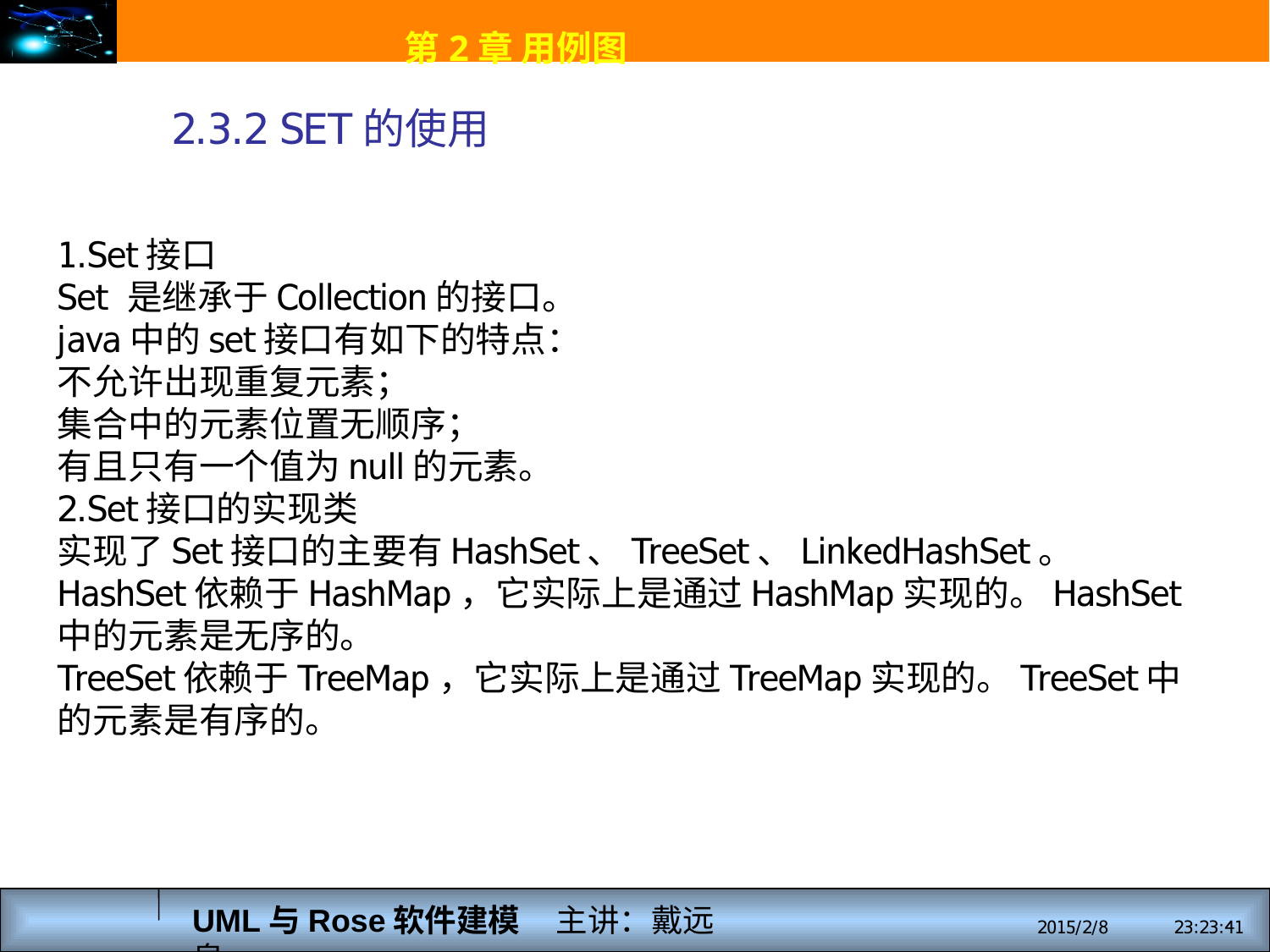

# 2.3.2 SET的使用

1.Set接口
Set 是继承于Collection的接口。
java中的set接口有如下的特点：
不允许出现重复元素；
集合中的元素位置无顺序；
有且只有一个值为null的元素。
2.Set接口的实现类
实现了Set接口的主要有HashSet、TreeSet、LinkedHashSet。
HashSet依赖于HashMap，它实际上是通过HashMap实现的。HashSet中的元素是无序的。
TreeSet依赖于TreeMap，它实际上是通过TreeMap实现的。TreeSet中的元素是有序的。